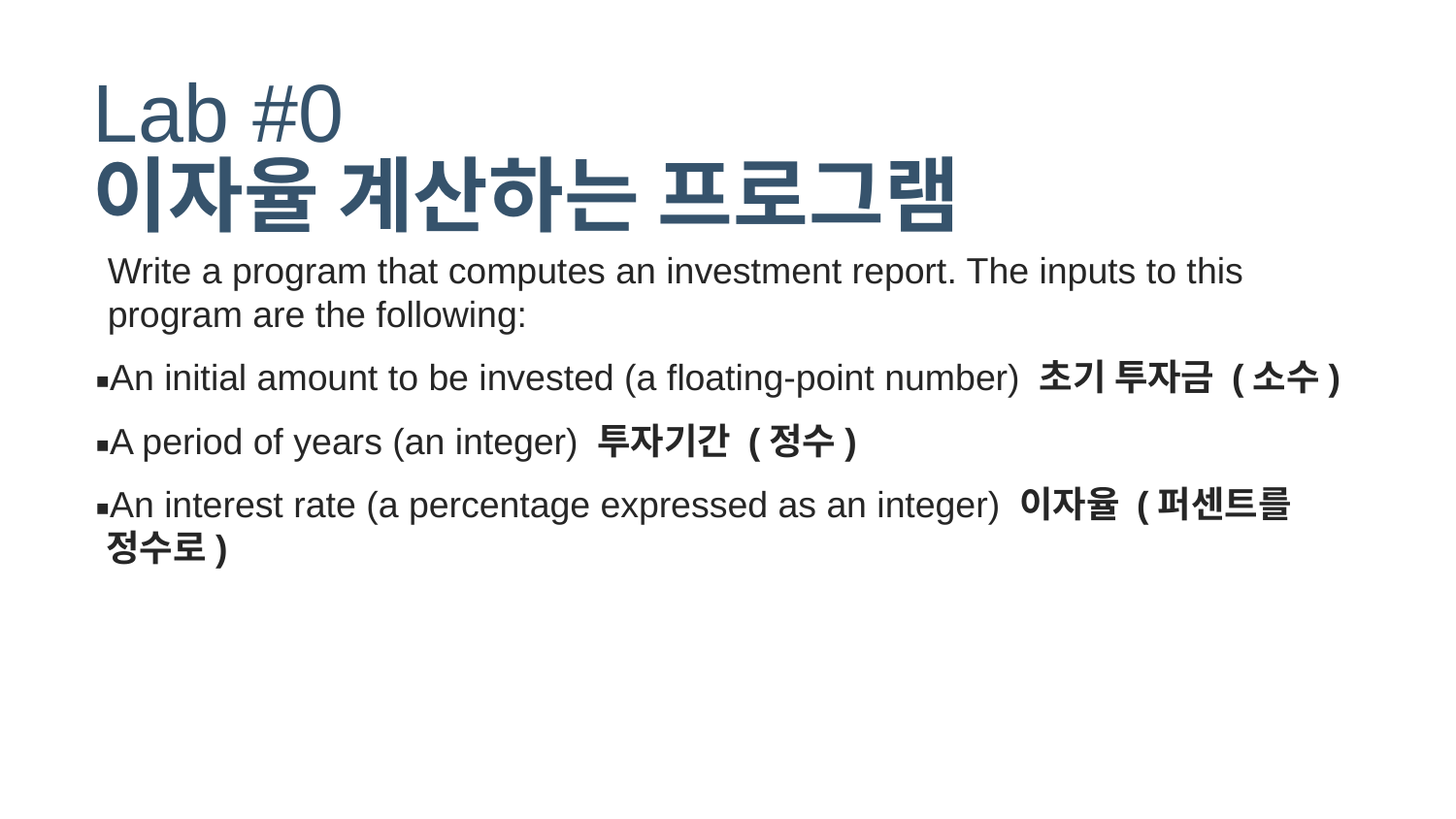

# Lab #0 이자율 계산하는 프로그램
Write a program that computes an investment report. The inputs to this program are the following:
An initial amount to be invested (a floating-point number) 초기 투자금 (소수)
A period of years (an integer) 투자기간 (정수)
An interest rate (a percentage expressed as an integer) 이자율 (퍼센트를 정수로)